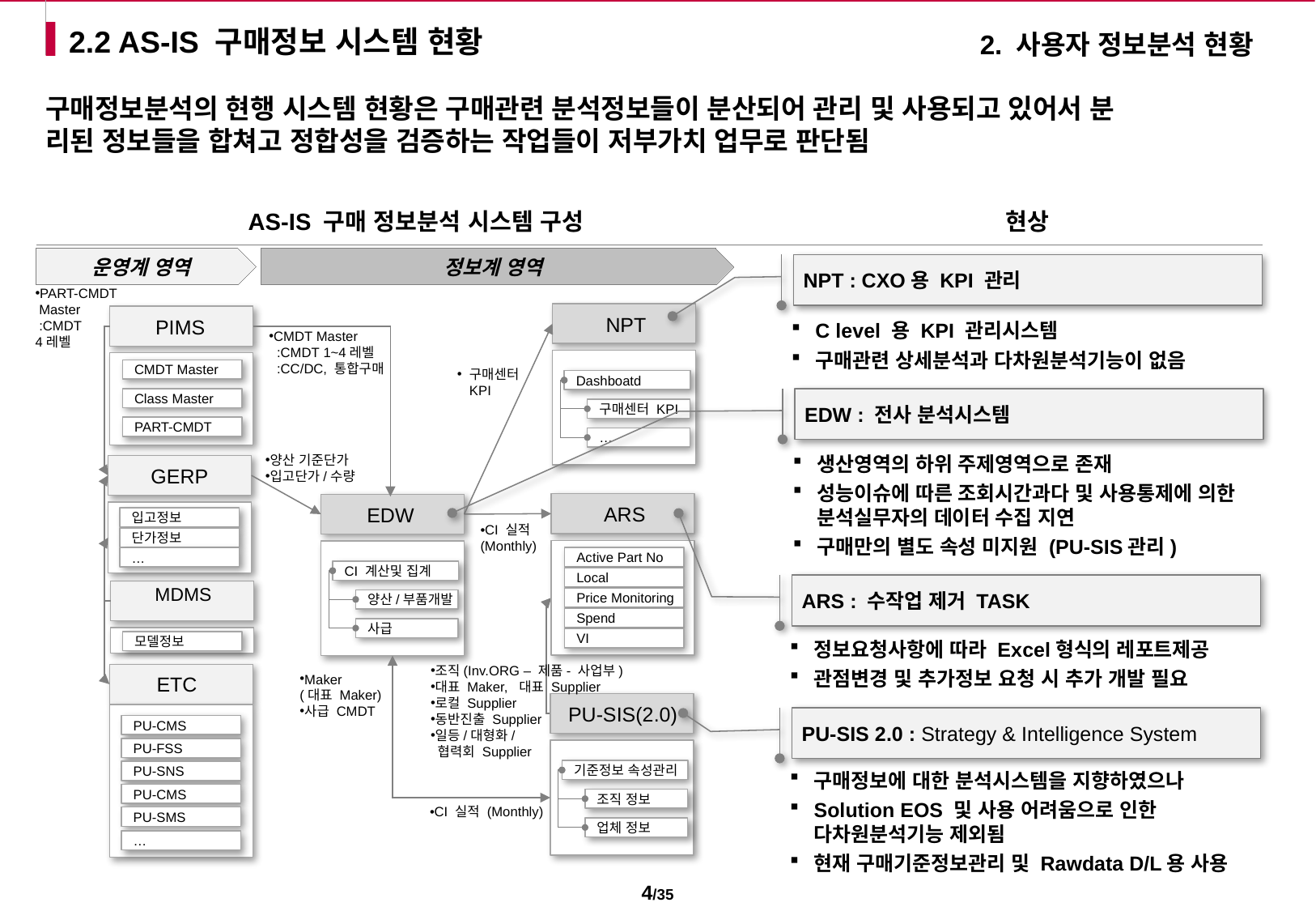

# 2.2 AS-IS 구매정보 시스템 현황
2. 사용자 정보분석 현황
구매정보분석의 현행 시스템 현황은 구매관련 분석정보들이 분산되어 관리 및 사용되고 있어서 분
리된 정보들을 합쳐고 정합성을 검증하는 작업들이 저부가치 업무로 판단됨
AS-IS 구매 정보분석 시스템 구성
현상
운영계 영역
정보계 영역
NPT : CXO용 KPI 관리
PART-CMDT
 Master
 :CMDT
4레벨

NPT

PIMS
C level 용 KPI 관리시스템
구매관련 상세분석과 다차원분석기능이 없음
CMDT Master
  :CMDT 1~4레벨
  :CC/DC, 통합구매

CMDT Master
구매센터
KPI
Dashboatd
Class Master
EDW : 전사 분석시스템
구매센터 KPI
PART-CMDT
…
양산 기준단가
입고단가/수량
생산영역의 하위 주제영역으로 존재
성능이슈에 따른 조회시간과다 및 사용통제에 의한 분석실무자의 데이터 수집 지연
구매만의 별도 속성 미지원 (PU-SIS관리)

GERP

ARS
EDW

입고정보
CI 실적
(Monthly)
단가정보

Active Part No
…
CI 계산및 집계
Local
ARS : 수작업 제거 TASK
MDMS
Price Monitoring
양산/부품개발
Spend
사급

VI
모델정보
정보요청사항에 따라 Excel형식의 레포트제공
관점변경 및 추가정보 요청 시 추가 개발 필요
조직(Inv.ORG – 제품- 사업부)
대표 Maker,  대표 Supplier
로컬 Supplier
동반진출 Supplier
일등/대형화/
 협력회 Supplier

Maker
(대표 Maker)
사급 CMDT
ETC

PU-SIS(2.0)

PU-SIS 2.0 : Strategy & Intelligence System
PU-CMS
PU-FSS

기준정보 속성관리
PU-SNS
구매정보에 대한 분석시스템을 지향하였으나
Solution EOS 및 사용 어려움으로 인한 다차원분석기능 제외됨
현재 구매기준정보관리 및 Rawdata D/L용 사용
PU-CMS
조직 정보
CI 실적 (Monthly)
PU-SMS
업체 정보
…